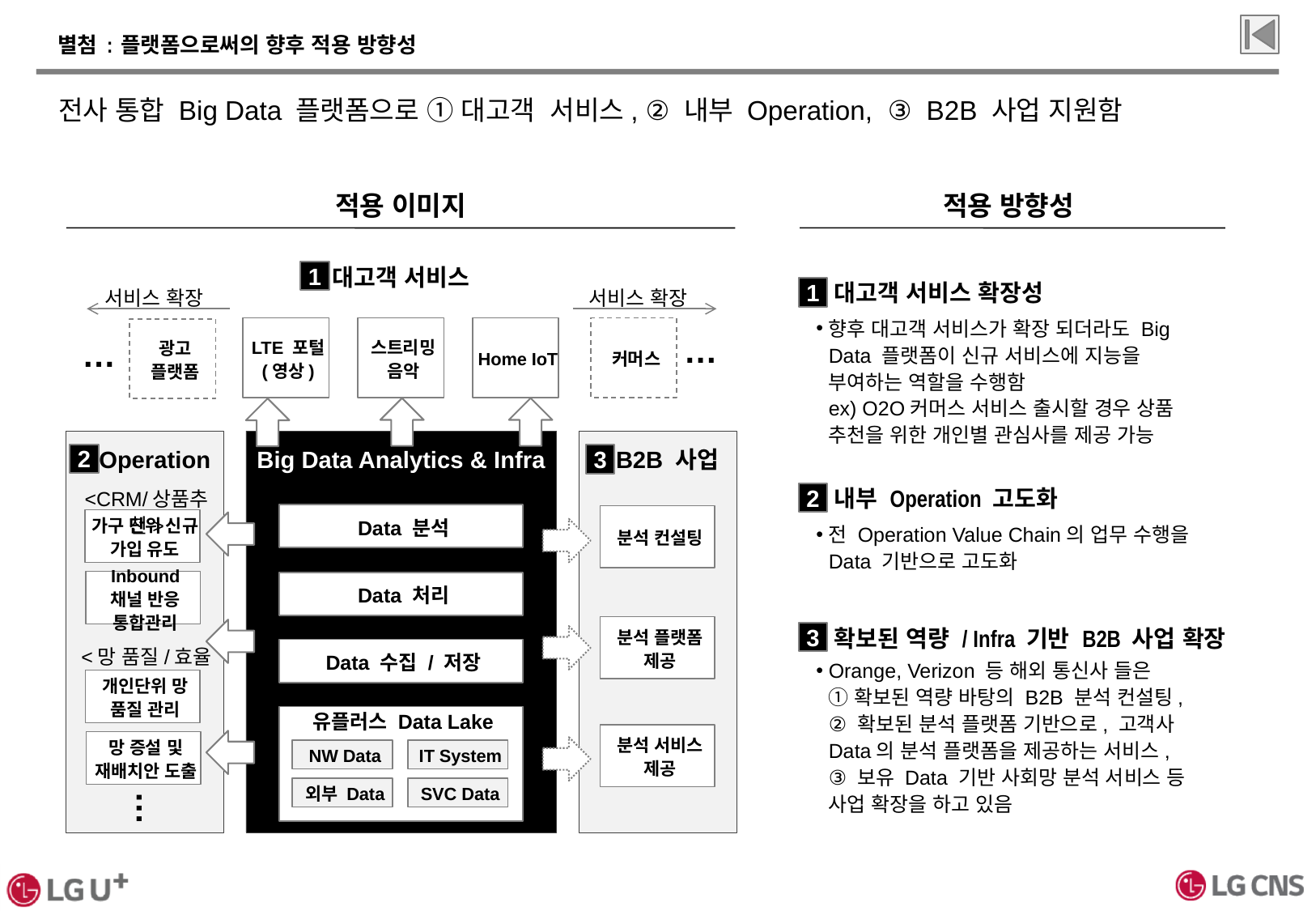

# 별첨 : 플랫폼으로써의 향후 적용 방향성
전사 통합 Big Data 플랫폼으로 ① 대고객  서비스, ② 내부 Operation,  ③  B2B 사업 지원함
적용 이미지

적용 방향성

대고객 서비스
1
대고객 서비스 확장성
1
서비스 확장
서비스 확장
향후 대고객 서비스가 확장 되더라도 Big Data 플랫폼이 신규 서비스에 지능을 부여하는 역할을 수행함
ex) O2O커머스 서비스 출시할 경우 상품 추천을 위한 개인별 관심사를 제공 가능
LTE 포털 (영상)
스트리밍 음악
Home IoT
커머스
광고 플랫폼
…
…

   Operation
Big Data Analytics & Infra
   B2B 사업
2
3
내부 Operation 고도화
2
<CRM/상품추천>
Data 분석
분석 컨설팅
가구 단위 신규 가입 유도

전 Operation Value Chain의 업무 수행을 Data 기반으로 고도화

Inbound 채널 반응 통합관리
Data 처리
분석 플랫폼 제공
확보된 역량 / Infra 기반 B2B 사업 확장

3

Data 수집 / 저장
<망 품질/효율화>
Orange, Verizon 등 해외 통신사 들은
① 확보된 역량 바탕의 B2B 분석 컨설팅,
② 확보된 분석 플랫폼 기반으로, 고객사 Data의 분석 플랫폼을 제공하는 서비스,
③ 보유 Data 기반 사회망 분석 서비스 등 사업 확장을 하고 있음
개인단위 망 품질 관리
유플러스 Data Lake
분석 서비스 제공

망 증설 및 재배치안 도출

NW Data
IT System
외부 Data
SVC Data
…